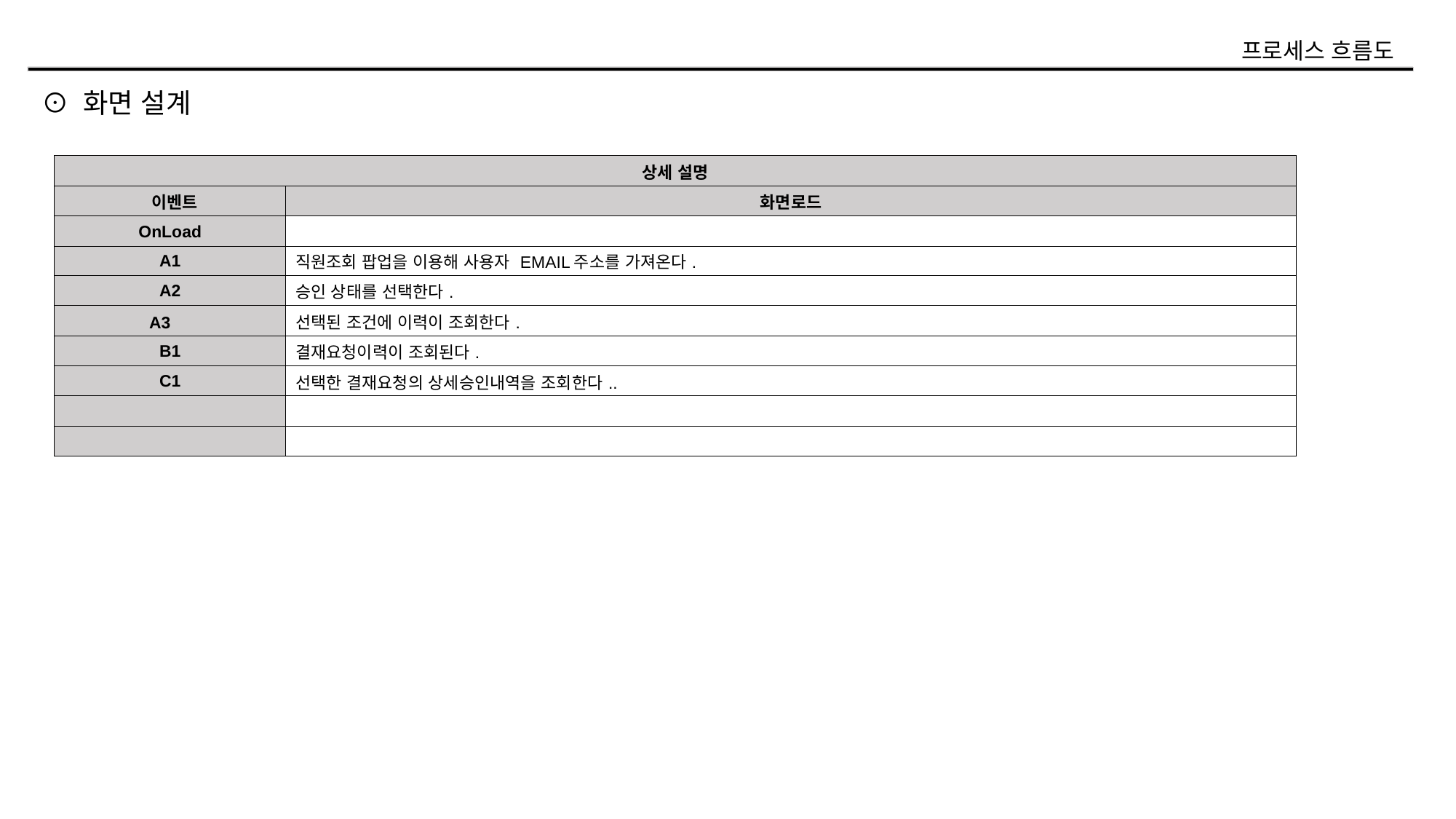

프로세스 흐름도

⊙ 화면 설계
| 상세 설명 |  |
| --- | --- |
| 이벤트 | 화면로드 |
| OnLoad |  |
| A1 | 직원조회 팝업을 이용해 사용자 EMAIL주소를 가져온다. |
| A2 | 승인 상태를 선택한다. |
| A3 | 선택된 조건에 이력이 조회한다. |
| B1 | 결재요청이력이 조회된다. |
| C1 | 선택한 결재요청의 상세승인내역을 조회한다.. |
|  |  |
|  |  |